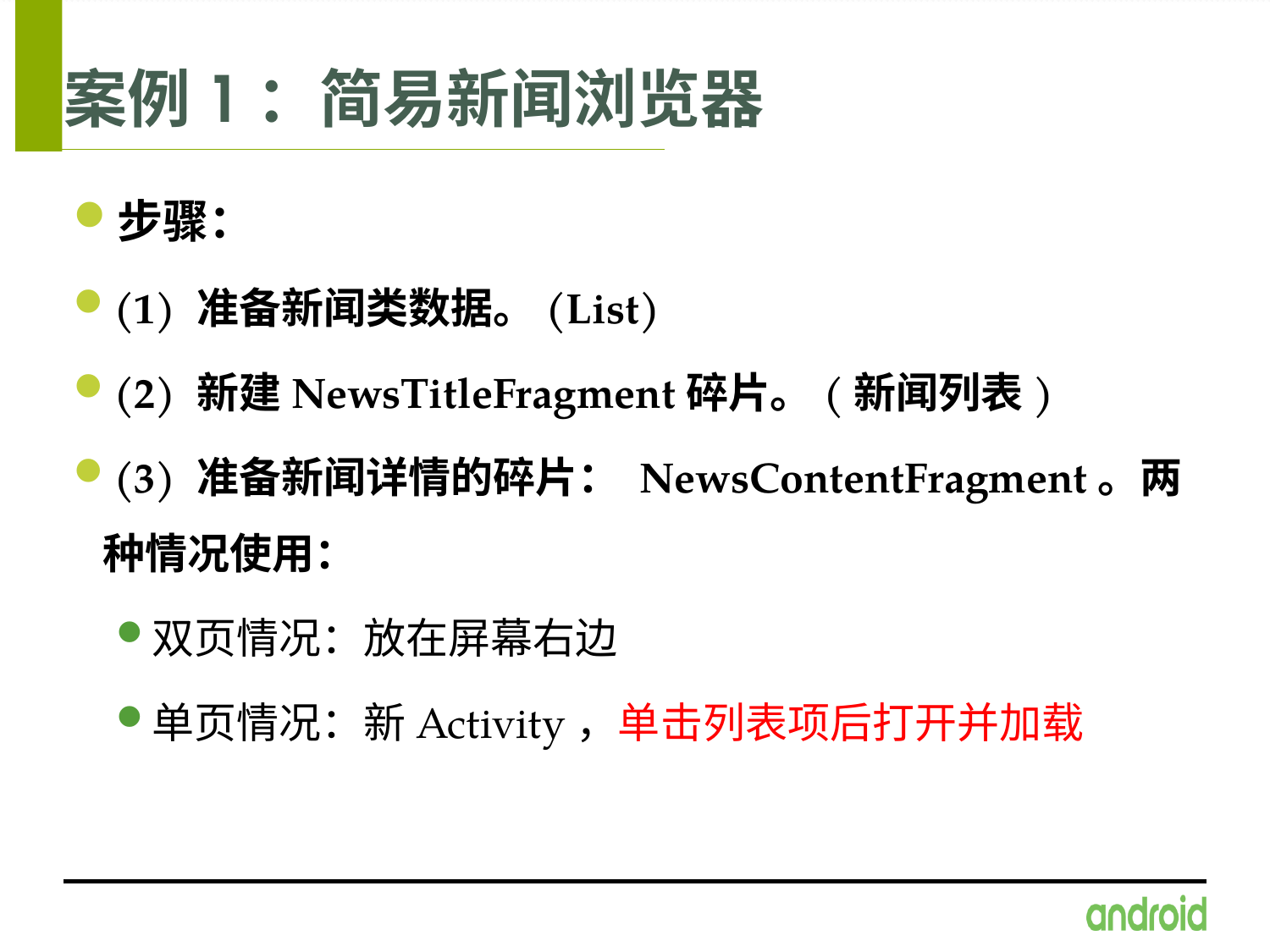

# 案例1：简易新闻浏览器
步骤：
(1) 准备新闻类数据。(List)
(2) 新建NewsTitleFragment碎片。(新闻列表)
(3) 准备新闻详情的碎片： NewsContentFragment。两种情况使用：
双页情况：放在屏幕右边
单页情况：新Activity，单击列表项后打开并加载